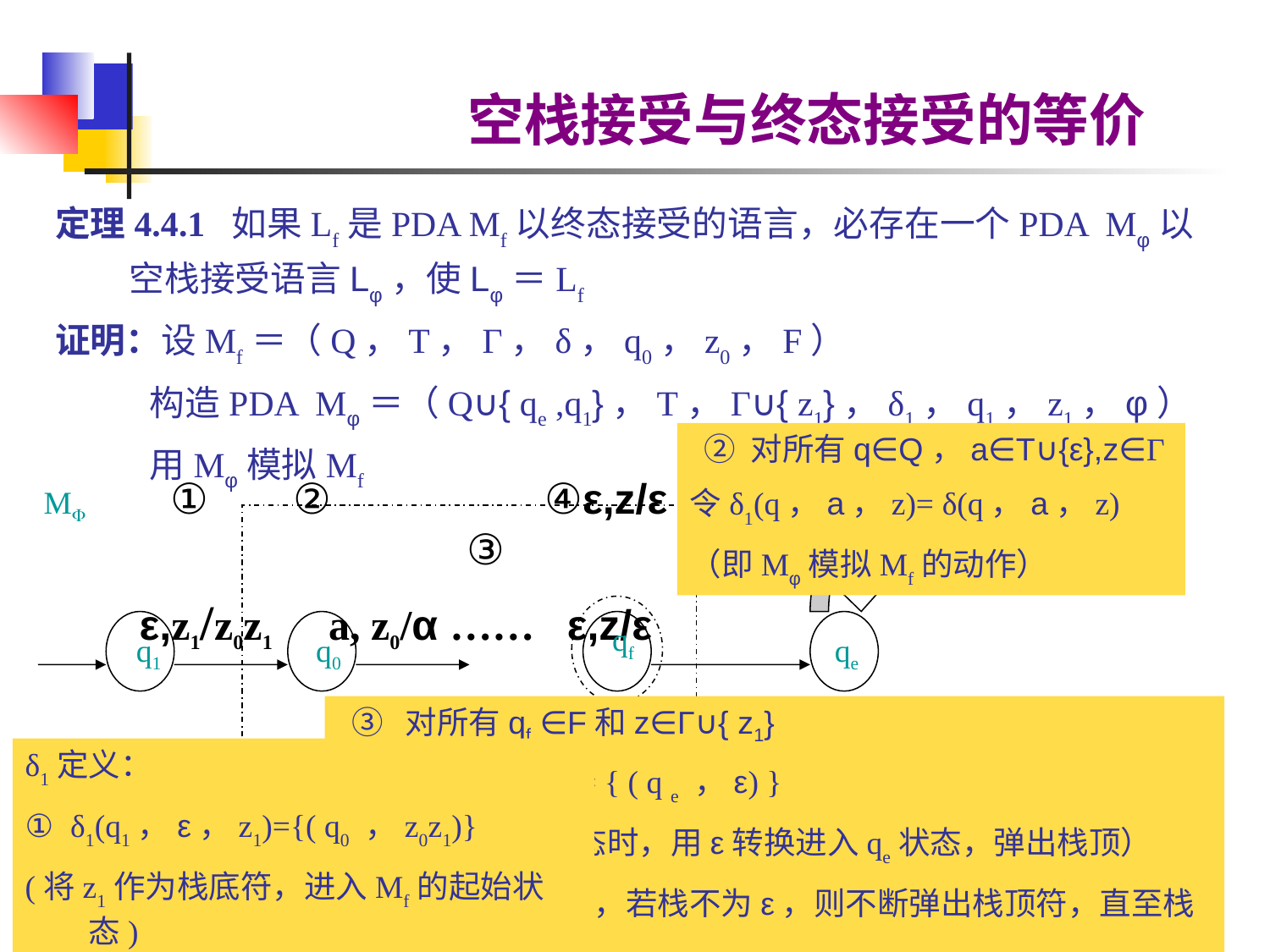

# 空栈接受与终态接受的等价
定理4.4.1  如果Lf是PDA Mf以终态接受的语言，必存在一个PDA  Mφ以空栈接受语言Lφ，使Lφ＝Lf
证明：设Mf＝（Q，T，Γ，δ，q0，z0，F）
           构造PDA  Mφ＝（Q∪{ qe ,q1}，T，Γ∪{ z1}，δ1，q1，z1，φ）
           用Mφ模拟Mf
  ② 对所有q∈Q，a∈T∪{ε},z∈Γ
令δ1(q，a，z)= δ(q，a，z)
（即Mφ模拟Mf的动作）
     ②                  ④ε,z/ε
                         ③

          ε,z1/z0z1           a, z0/α ……   ε,z/ε
MΦ
Mf
qf
q1
q0
qe
  ③  对所有qf ∈F和z∈Γ∪{ z1}
    δ1(q f，ε，z) = { ( q e ，ε) }
  （当M f进入终态时，用ε转换进入qe状态，弹出栈顶）
    ④  在q e状态下，若栈不为ε，则不断弹出栈顶符，直至栈空
δ1定义：
①  δ1(q1，ε，z1)={( q0 ，z0z1)}
(将z1作为栈底符，进入Mf的起始状态)
School of Computer Science, BUPT
16